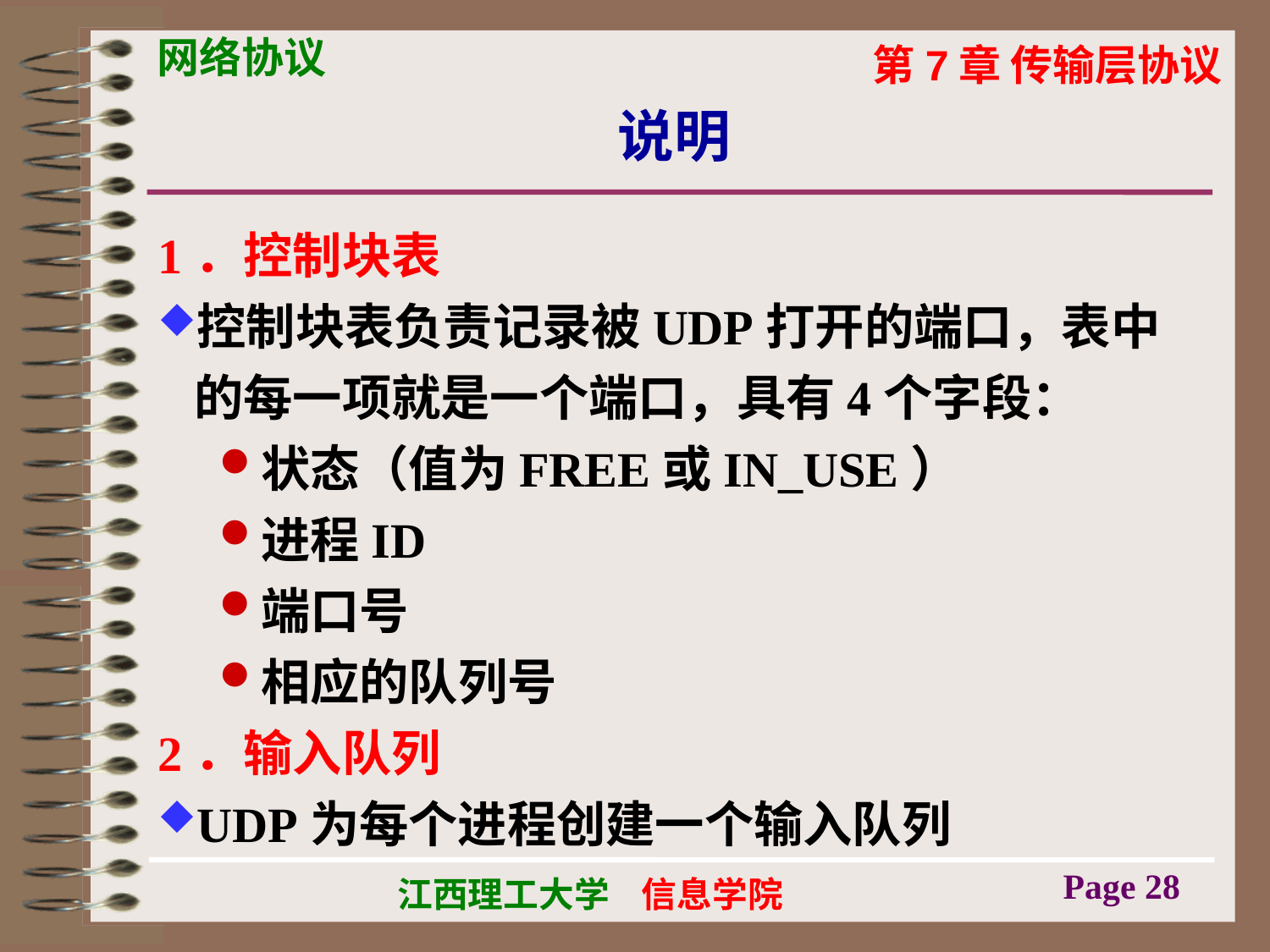

# 说明
1．控制块表
控制块表负责记录被UDP打开的端口，表中的每一项就是一个端口，具有4个字段：
状态（值为FREE或IN_USE）
进程ID
端口号
相应的队列号
2．输入队列
UDP为每个进程创建一个输入队列
Page 28